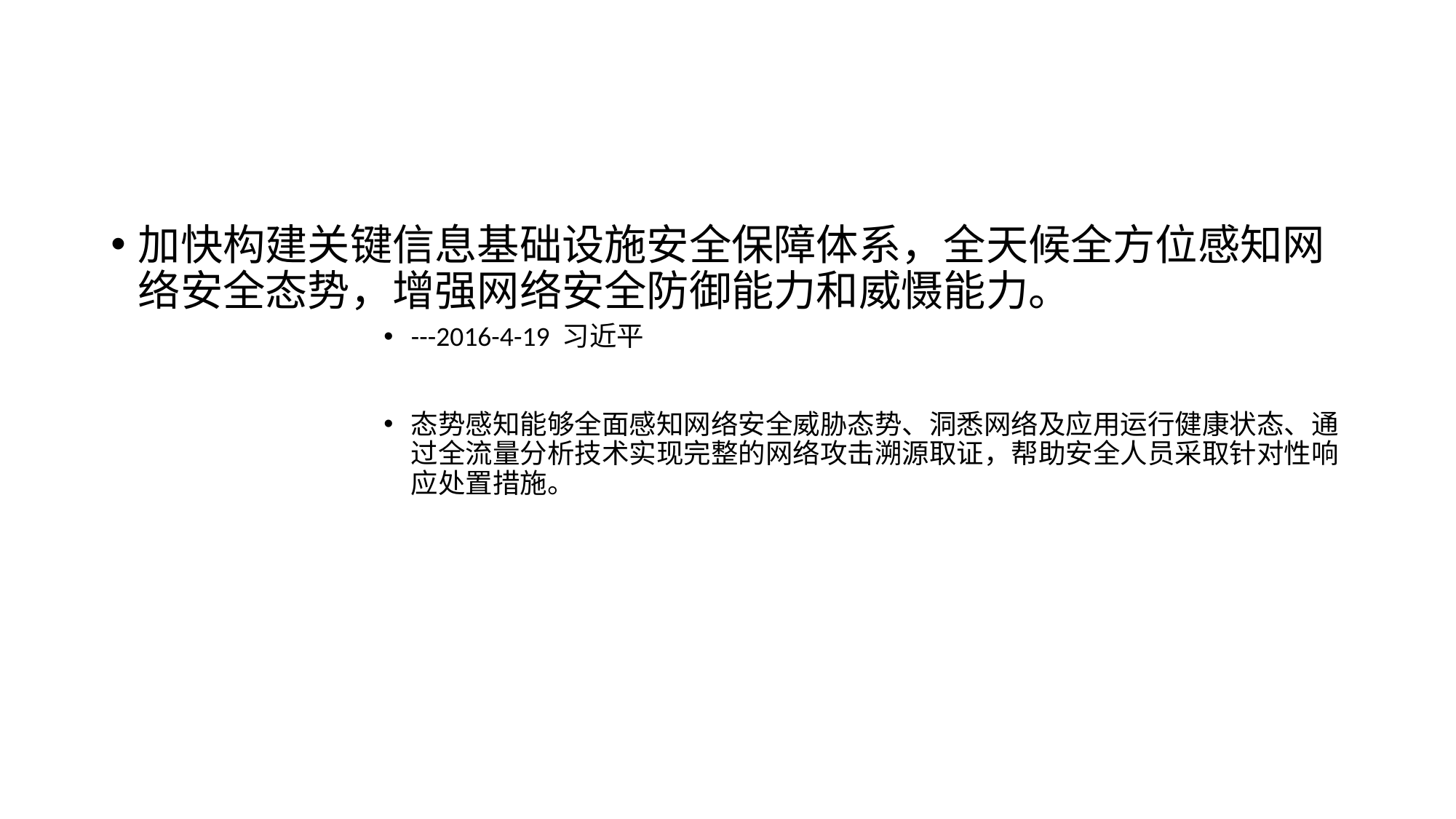

#
加快构建关键信息基础设施安全保障体系，全天候全方位感知网络安全态势，增强网络安全防御能力和威慑能力。
---2016-4-19 习近平

态势感知能够全面感知网络安全威胁态势、洞悉网络及应用运行健康状态、通过全流量分析技术实现完整的网络攻击溯源取证，帮助安全人员采取针对性响应处置措施。